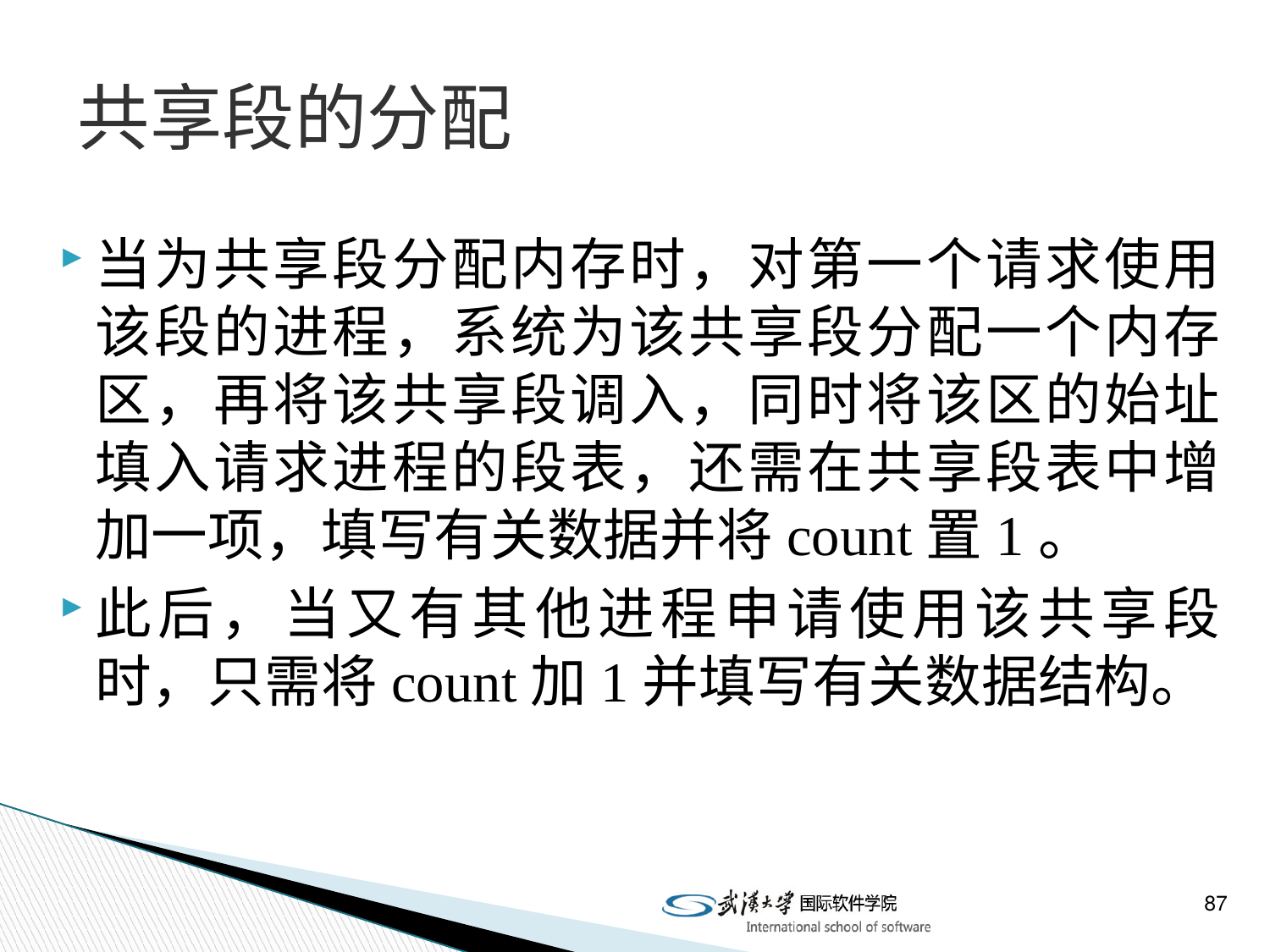

# 共享段的分配
当为共享段分配内存时，对第一个请求使用该段的进程，系统为该共享段分配一个内存区，再将该共享段调入，同时将该区的始址填入请求进程的段表，还需在共享段表中增加一项，填写有关数据并将count置1。
此后，当又有其他进程申请使用该共享段时，只需将count加1并填写有关数据结构。